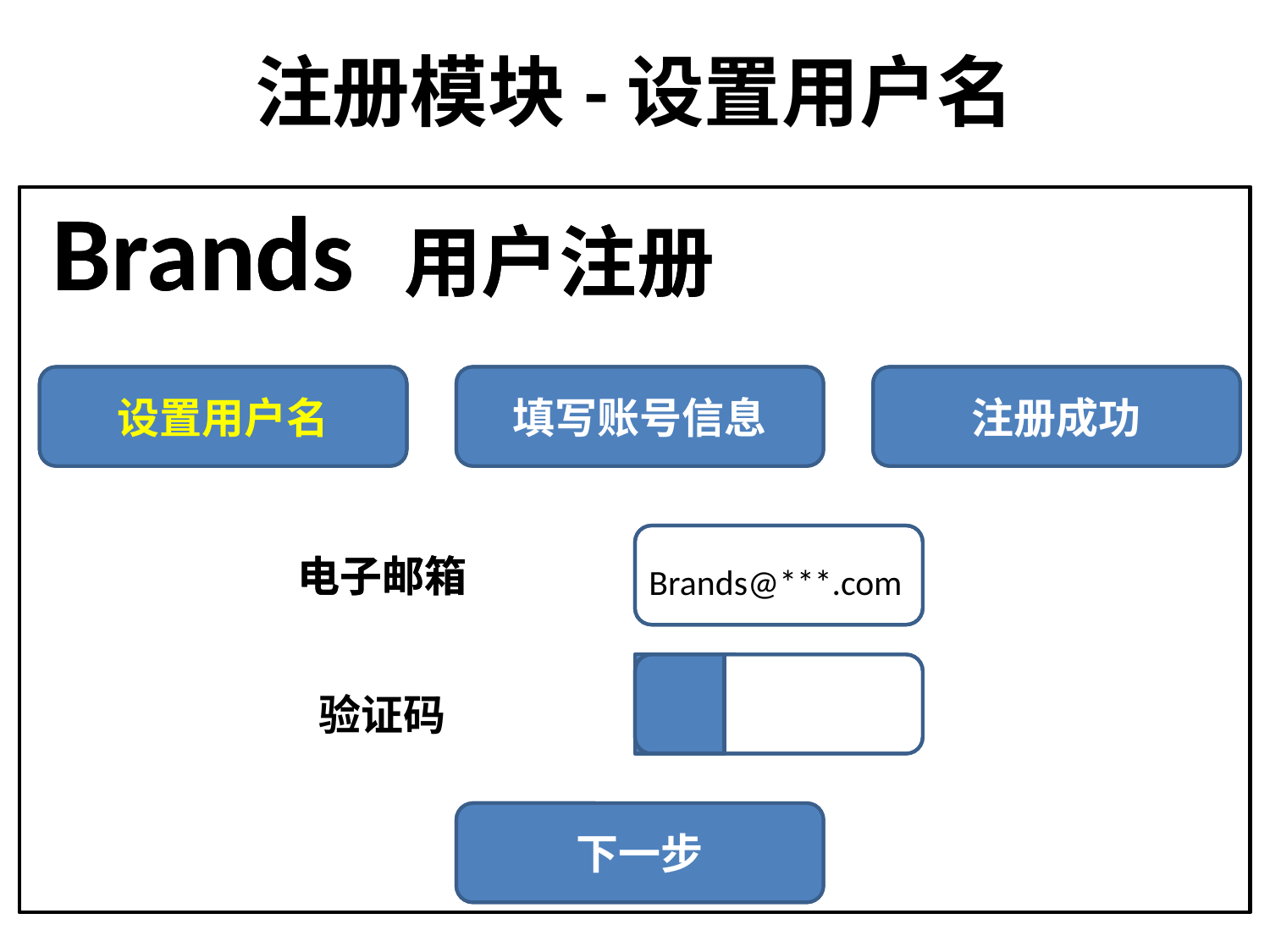

# 注册模块-设置用户名
Brands 用户注册

设置用户名
填写账号信息
注册成功
电子邮箱

验证码
下一步
Brands 用户注册

设置用户名
填写账号信息
注册成功
电子邮箱

下一步
Brands@***.com